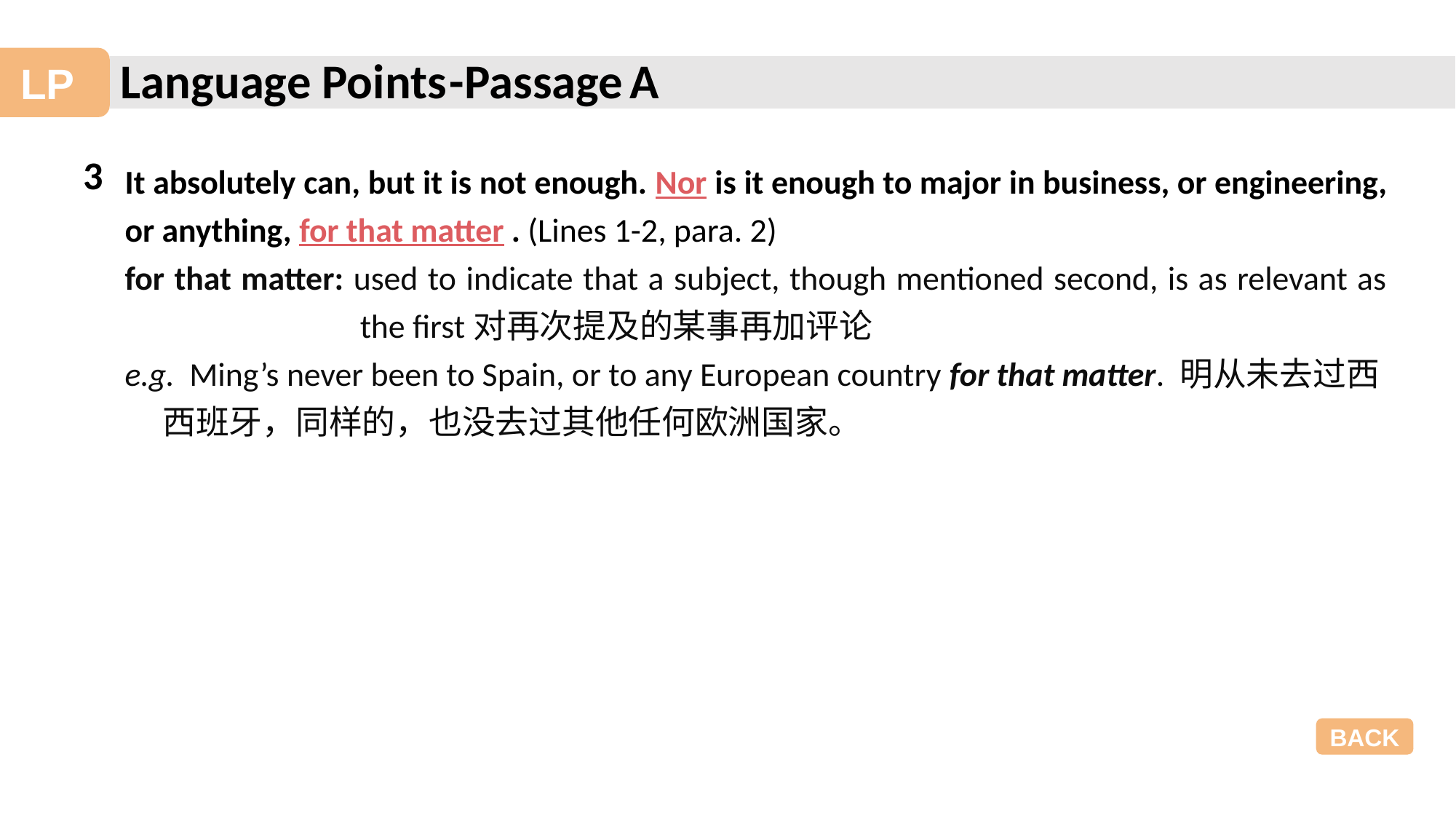

-Passage A
3
It absolutely can, but it is not enough. Nor is it enough to major in business, or engineering, or anything, for that matter . (Lines 1-2, para. 2)
for that matter: used to indicate that a subject, though mentioned second, is as relevant as the first对再次提及的某事再加评论
e.g.  Ming’s never been to Spain, or to any European country for that matter. 明从未去过西
    西班牙，同样的，也没去过其他任何欧洲国家。
BACK